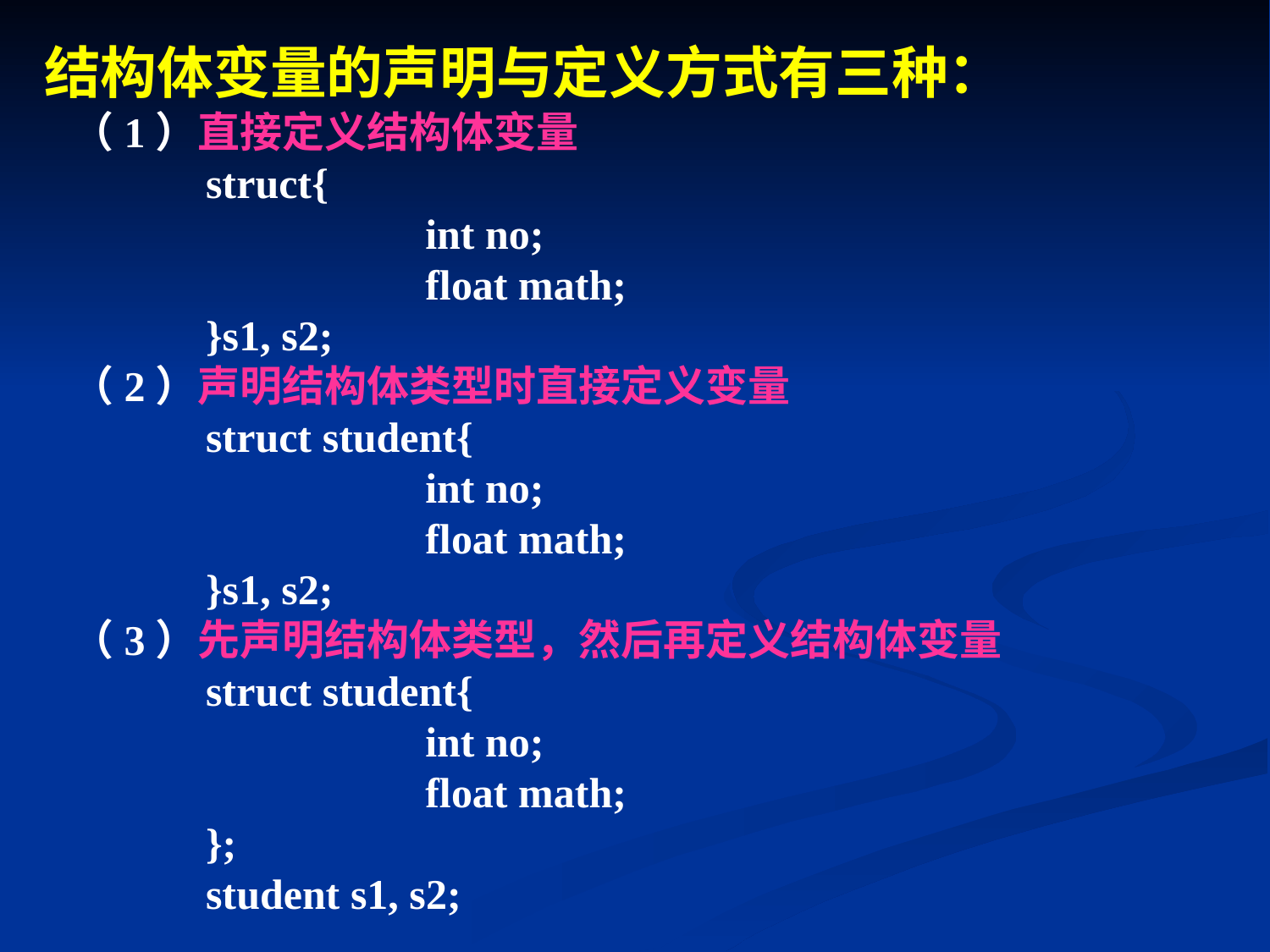

结构体变量的声明与定义方式有三种：
（1）直接定义结构体变量
struct{
		int no;
		float math;
}s1, s2;
（2）声明结构体类型时直接定义变量
struct student{
		int no;
		float math;
}s1, s2;
（3）先声明结构体类型，然后再定义结构体变量
struct student{
		int no;
		float math;
};
student s1, s2;